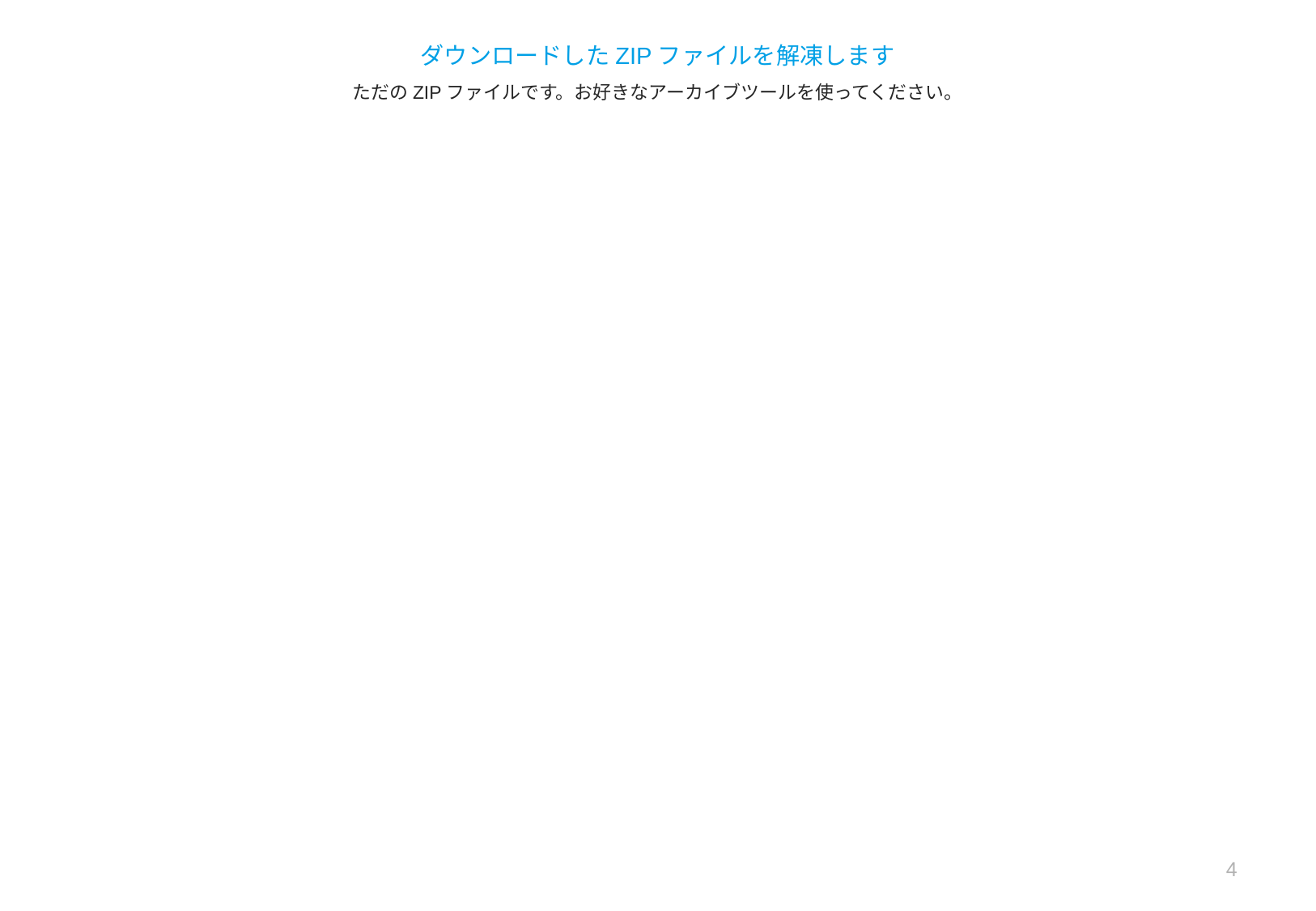

# ダウンロードしたZIPファイルを解凍します
ただのZIPファイルです。お好きなアーカイブツールを使ってください。
4